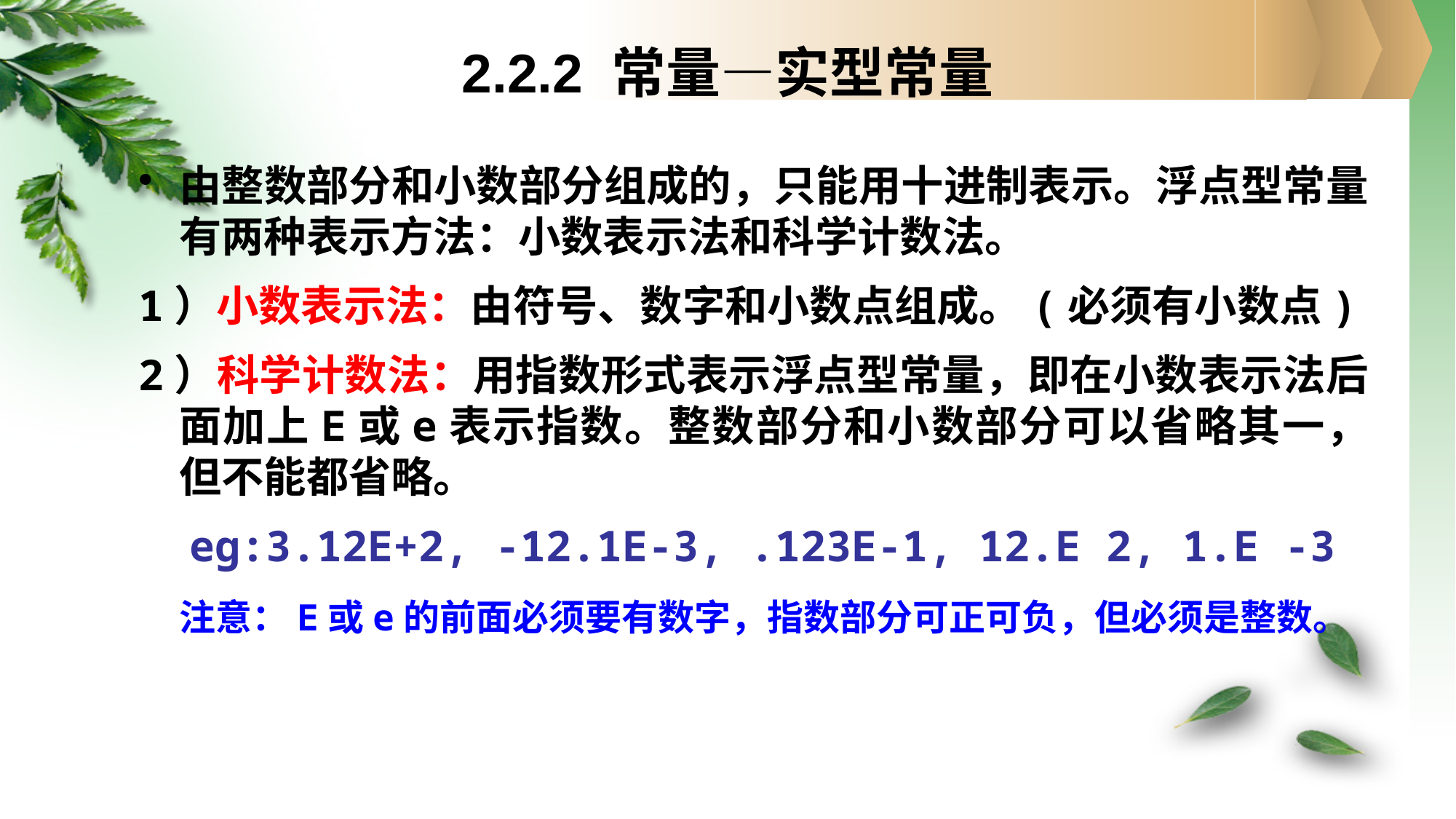

# 2.2.2 常量—实型常量
由整数部分和小数部分组成的，只能用十进制表示。浮点型常量有两种表示方法：小数表示法和科学计数法。
1）小数表示法：由符号、数字和小数点组成。(必须有小数点)
2）科学计数法：用指数形式表示浮点型常量，即在小数表示法后面加上E或e表示指数。整数部分和小数部分可以省略其一，但不能都省略。
  eg:3.12E+2, -12.1E-3, .123E-1, 12.E 2, 1.E -3
	注意：E或e的前面必须要有数字，指数部分可正可负，但必须是整数。